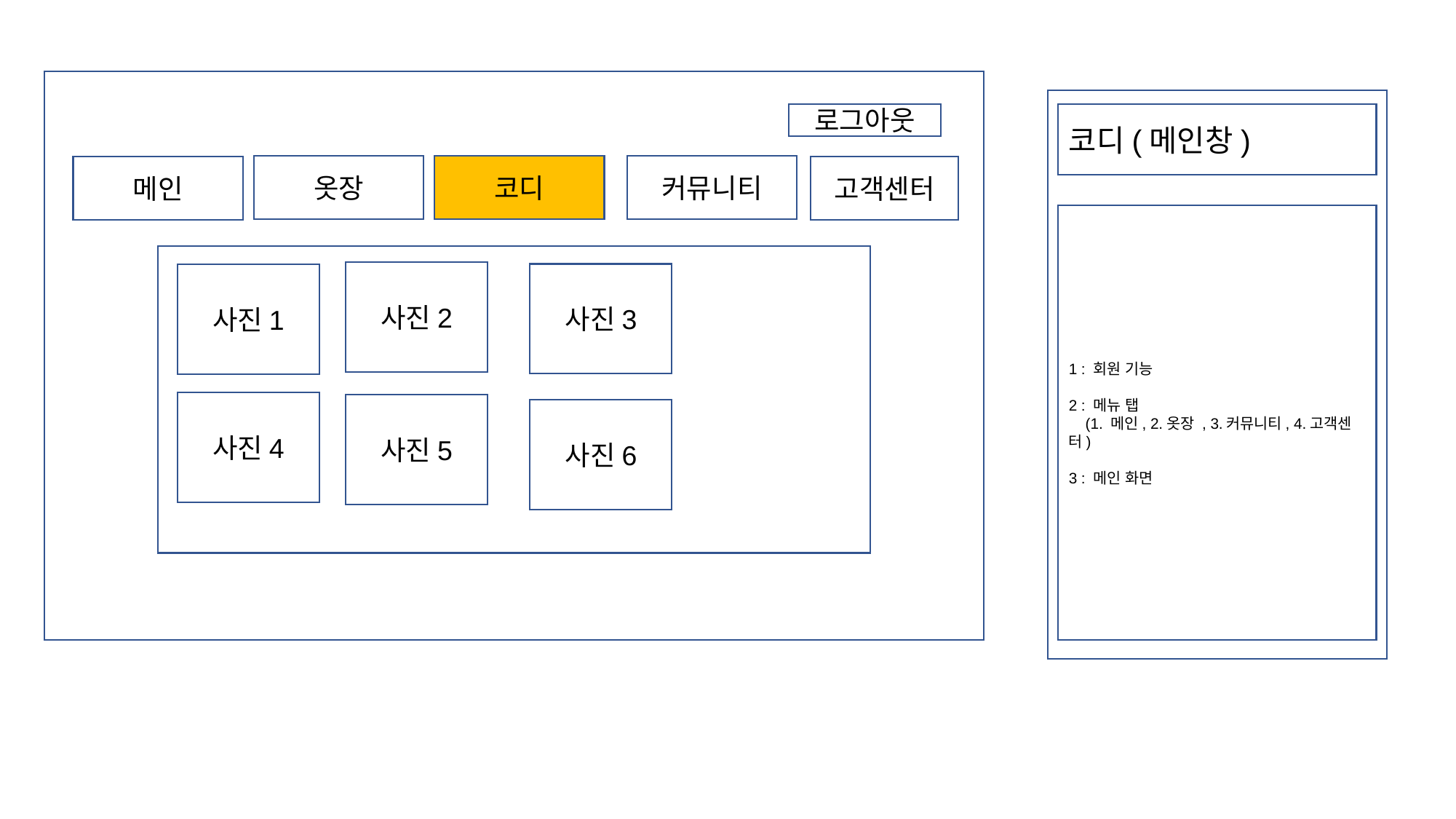

로그아웃
코디(메인창)
옷장
코디
커뮤니티
메인
고객센터
1 : 회원 기능

2 : 메뉴 탭
    (1. 메인, 2.옷장 , 3.커뮤니티, 4.고객센터)

3 : 메인 화면

사진2
사진3
사진1
사진4
사진5
사진6